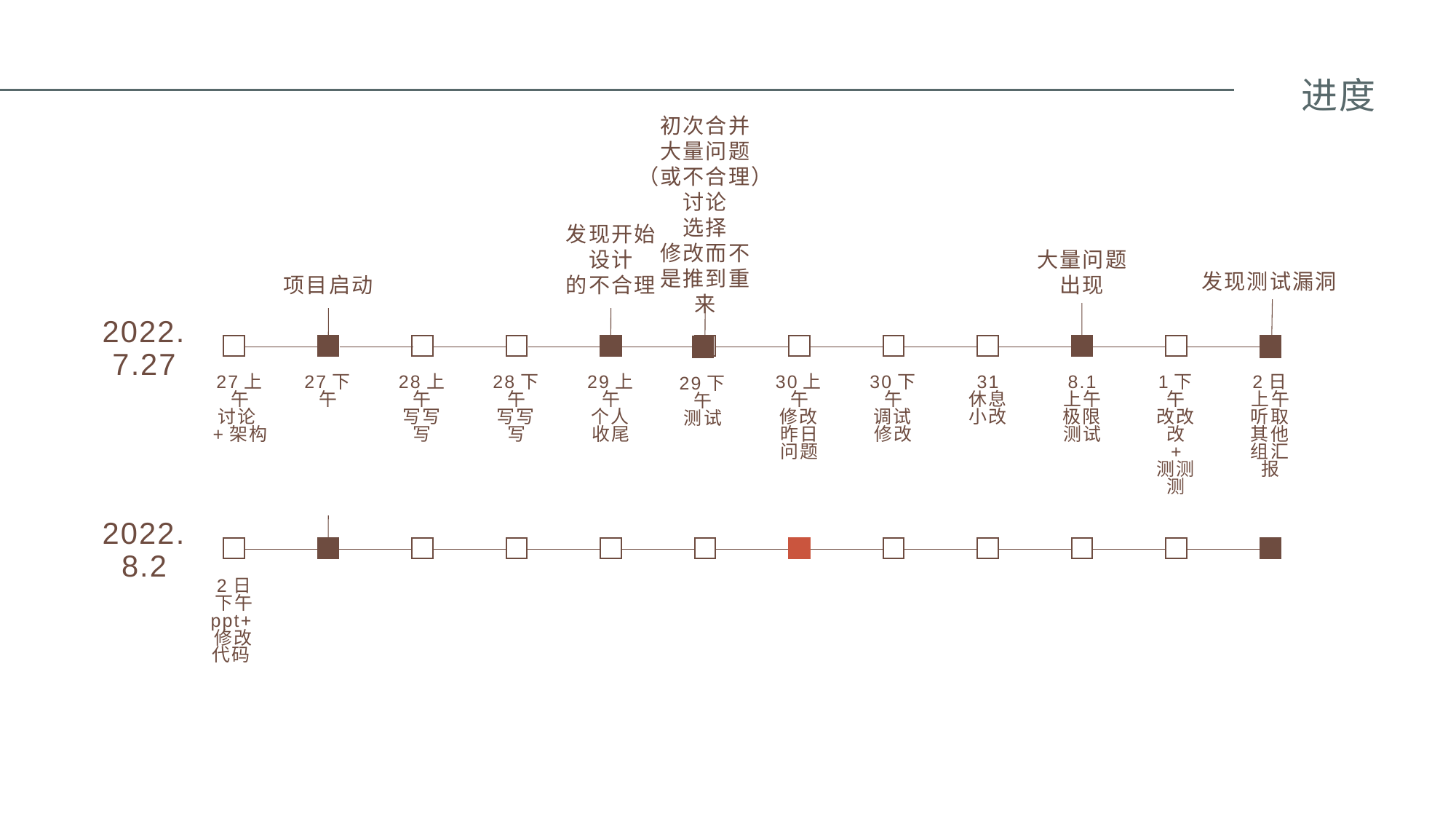

# 进度
初次合并
大量问题
（或不合理）
讨论
选择
修改而不
是推到重
来

发现测试漏洞
项目启动
发现开始
设计
的不合理
大量问题
出现
2022.7.27

27上午
讨论+架构
27下午
28上午
写写写
28下午
写写写
29上午
个人收尾
30上午
修改昨日
问题
30下午
调试修改
31
休息
小改
8.1
上午
极限测试
1下午
改改改
+
测测测
2日上午
听取其他组汇报
29下午
测试
2022.8.2

2日
下午
ppt+修改代码
11